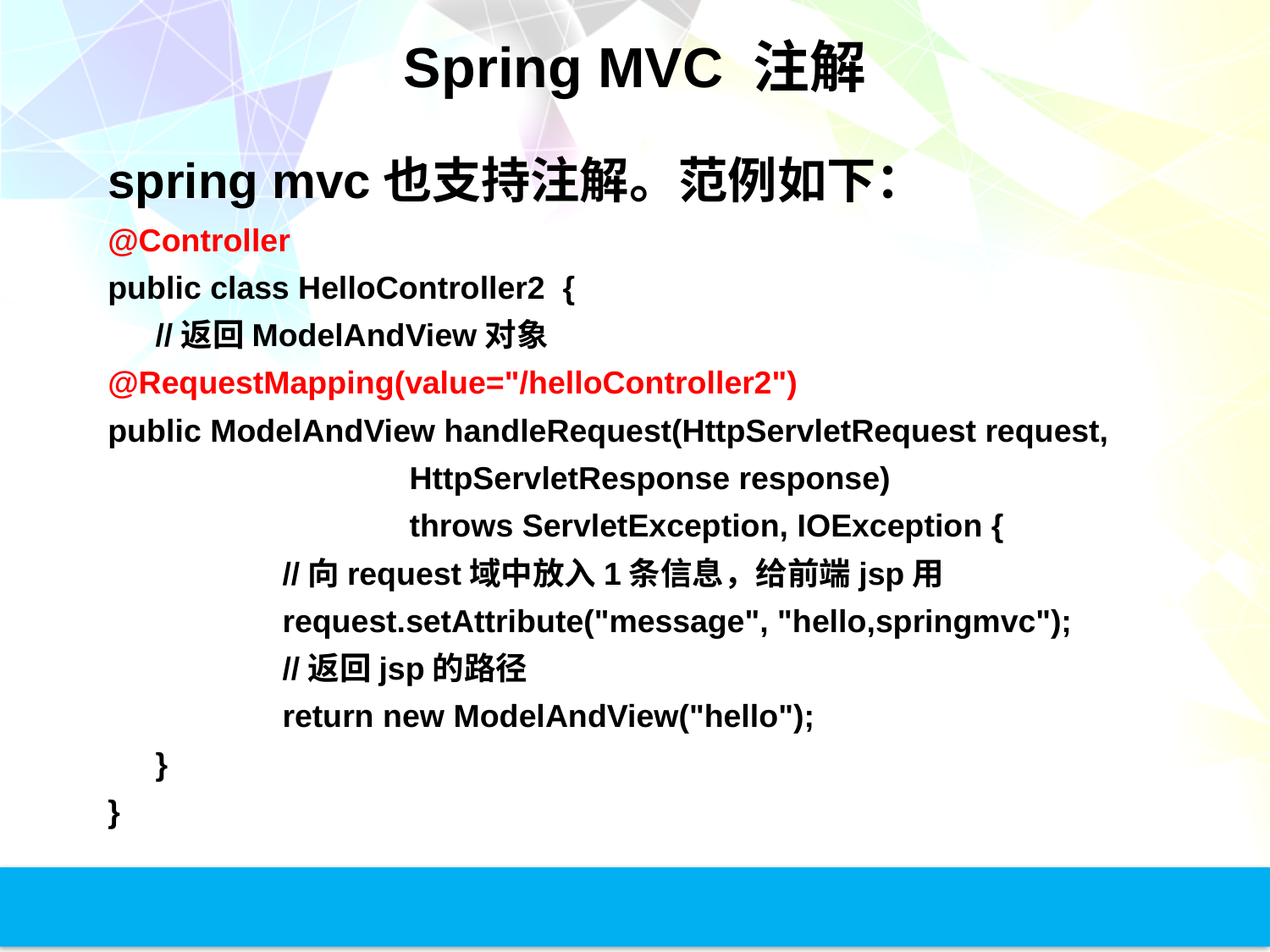

# Spring MVC 注解
spring mvc也支持注解。范例如下：
@Controller
public class HelloController2  {
	//返回ModelAndView对象
@RequestMapping(value="/helloController2")
public ModelAndView handleRequest(HttpServletRequest request,
			HttpServletResponse response)
			throws ServletException, IOException {
		//向request域中放入1条信息，给前端jsp用
		request.setAttribute("message", "hello,springmvc");
		//返回jsp的路径
		return new ModelAndView("hello");
	}
}